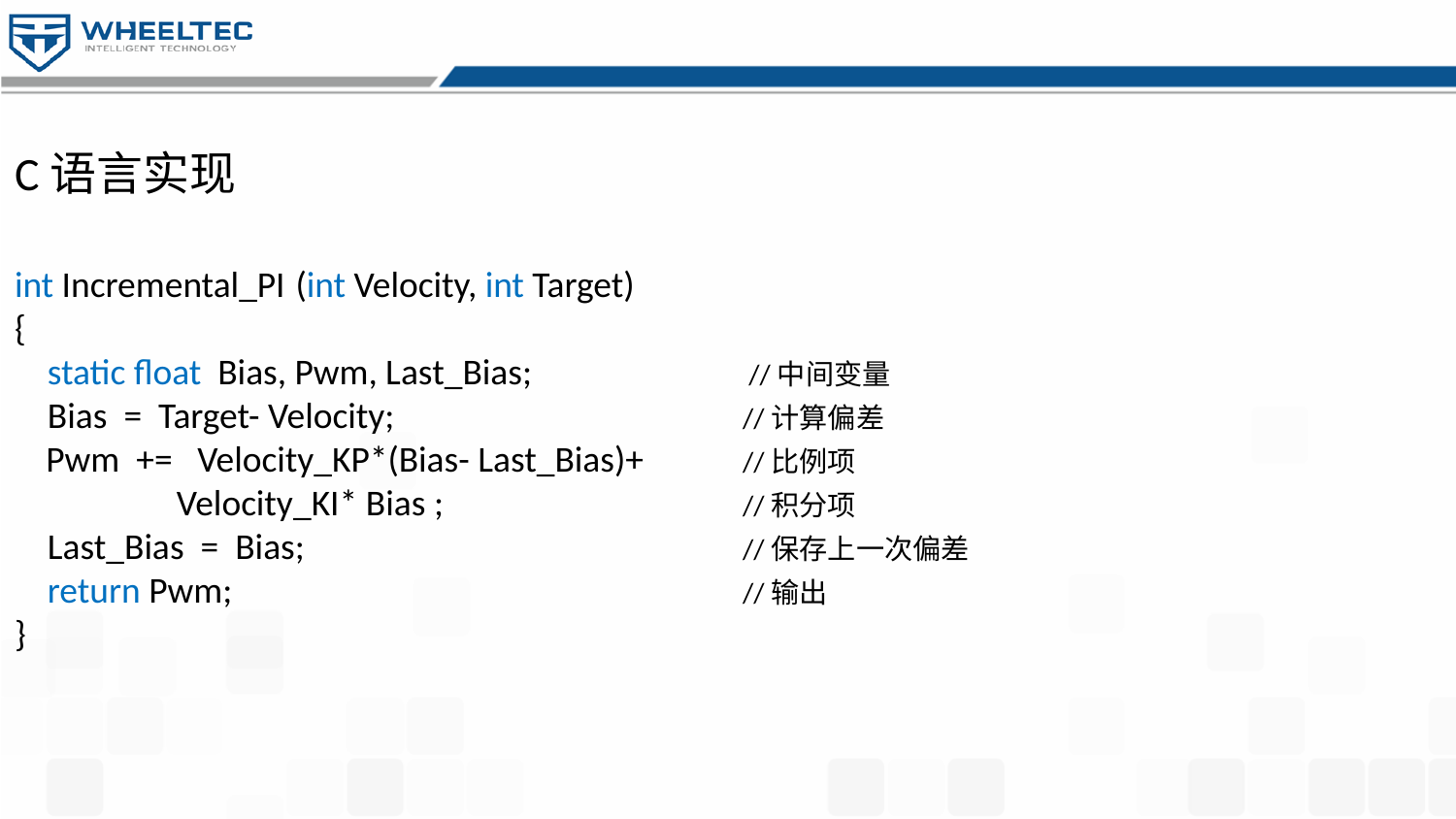

C语言实现
int Incremental_PI (int Velocity, int Target)
{
    static float  Bias, Pwm, Last_Bias;		 //中间变量
    Bias  =  Target- Velocity; 			//计算偏差
     Pwm  +=   Velocity_KP*(Bias- Last_Bias)+	//比例项
	  Velocity_KI* Bias ;			//积分项
    Last_Bias  =  Bias;				//保存上一次偏差
    return Pwm;				//输出
}